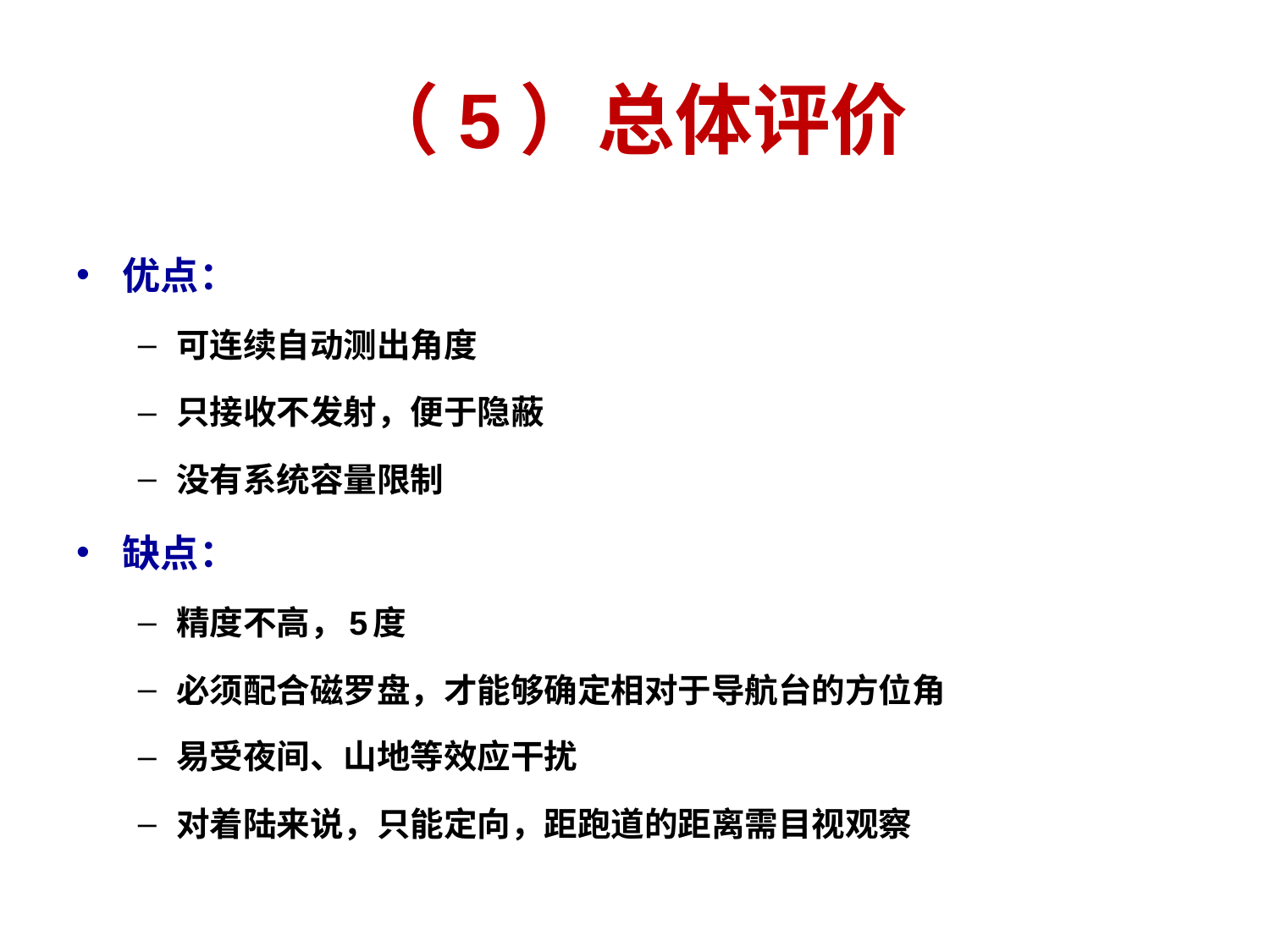

# （5）总体评价
优点：
可连续自动测出角度
只接收不发射，便于隐蔽
没有系统容量限制
缺点：
精度不高，5度
必须配合磁罗盘，才能够确定相对于导航台的方位角
易受夜间、山地等效应干扰
对着陆来说，只能定向，距跑道的距离需目视观察